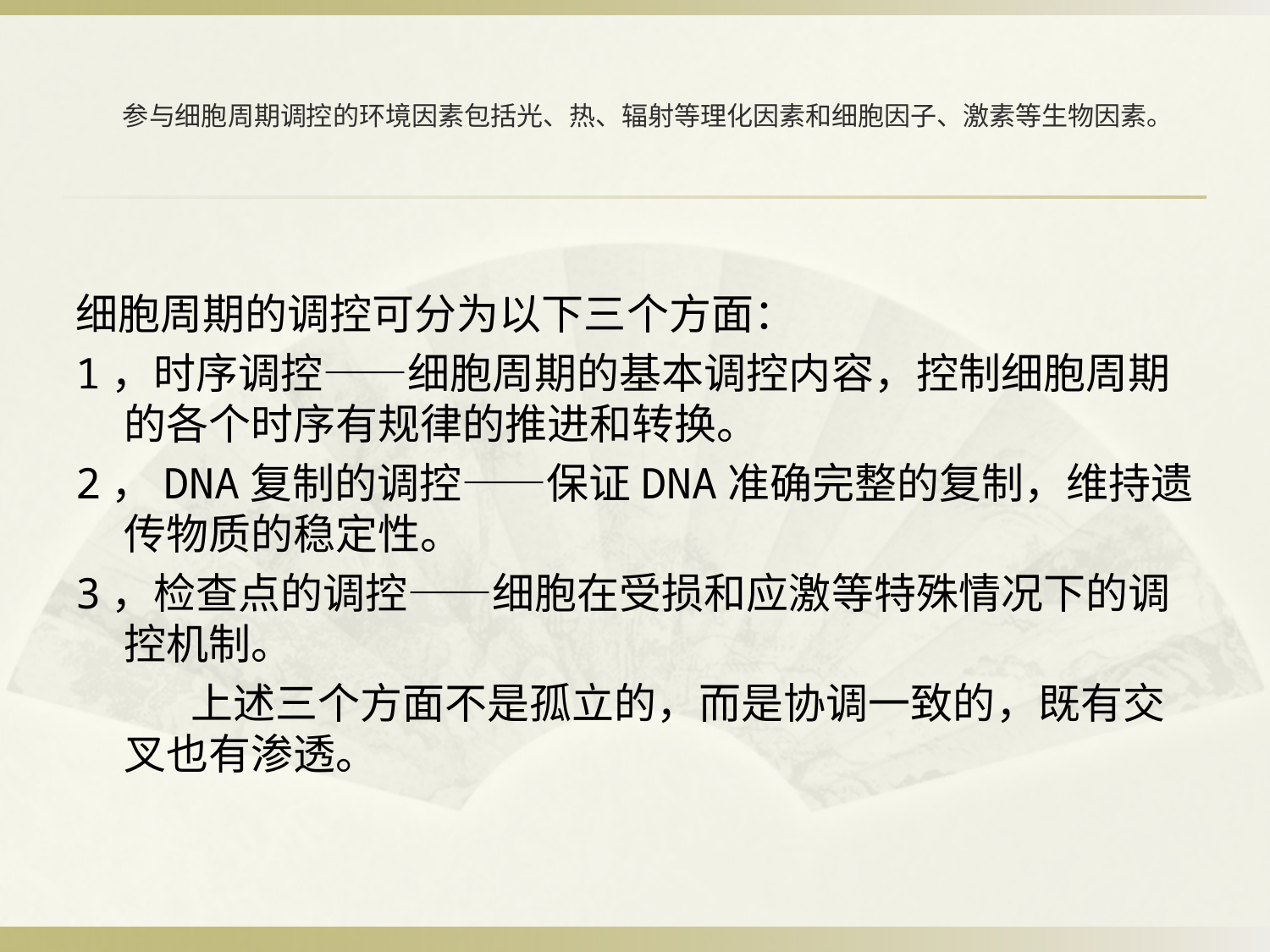

# 参与细胞周期调控的环境因素包括光、热、辐射等理化因素和细胞因子、激素等生物因素。

细胞周期的调控可分为以下三个方面：
1，时序调控——细胞周期的基本调控内容，控制细胞周期的各个时序有规律的推进和转换。
2，DNA复制的调控——保证DNA准确完整的复制，维持遗传物质的稳定性。
3，检查点的调控——细胞在受损和应激等特殊情况下的调控机制。
           上述三个方面不是孤立的，而是协调一致的，既有交叉也有渗透。